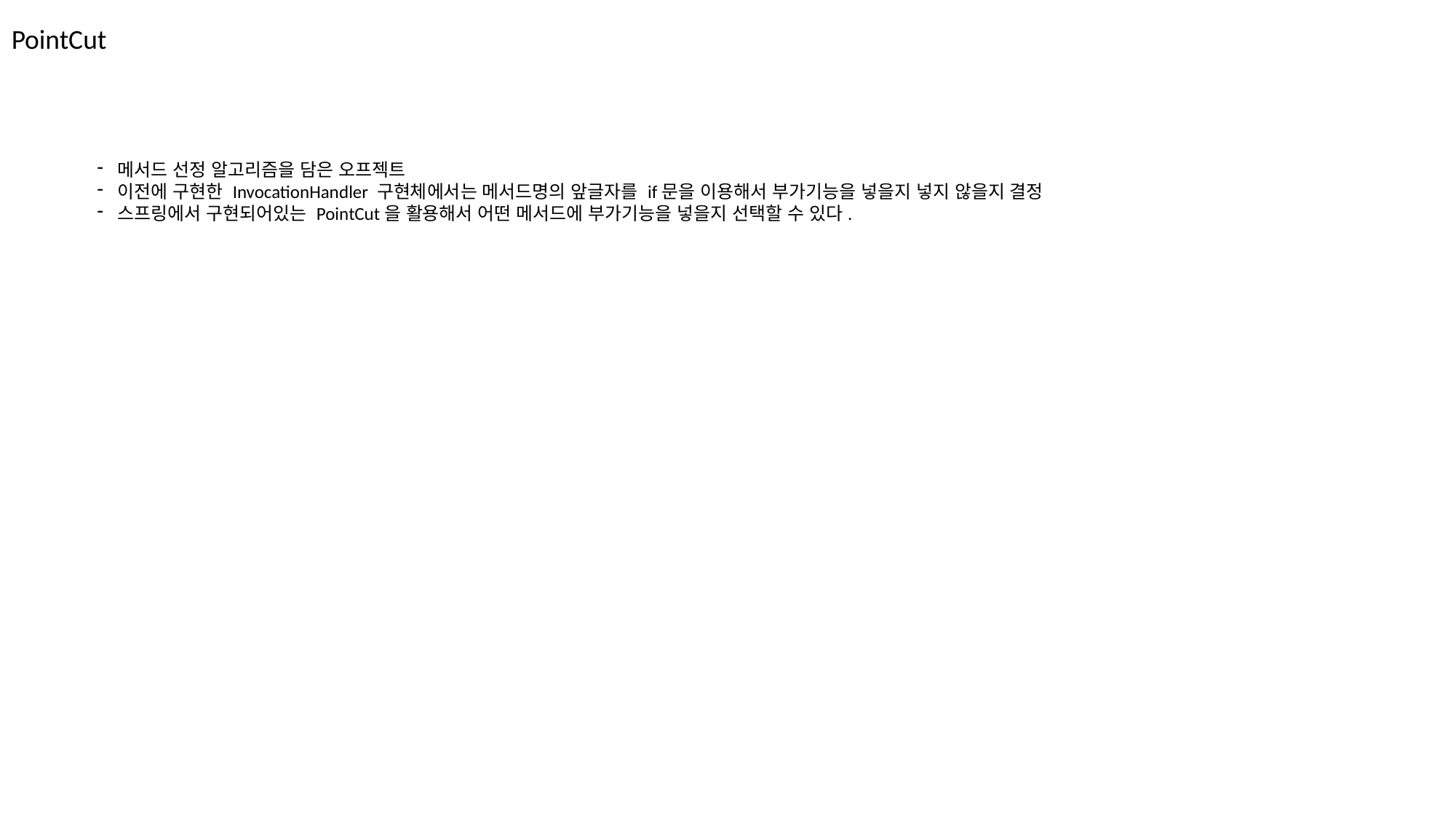

PointCut
메서드 선정 알고리즘을 담은 오프젝트
이전에 구현한 InvocationHandler 구현체에서는 메서드명의 앞글자를 if문을 이용해서 부가기능을 넣을지 넣지 않을지 결정
스프링에서 구현되어있는 PointCut을 활용해서 어떤 메서드에 부가기능을 넣을지 선택할 수 있다.